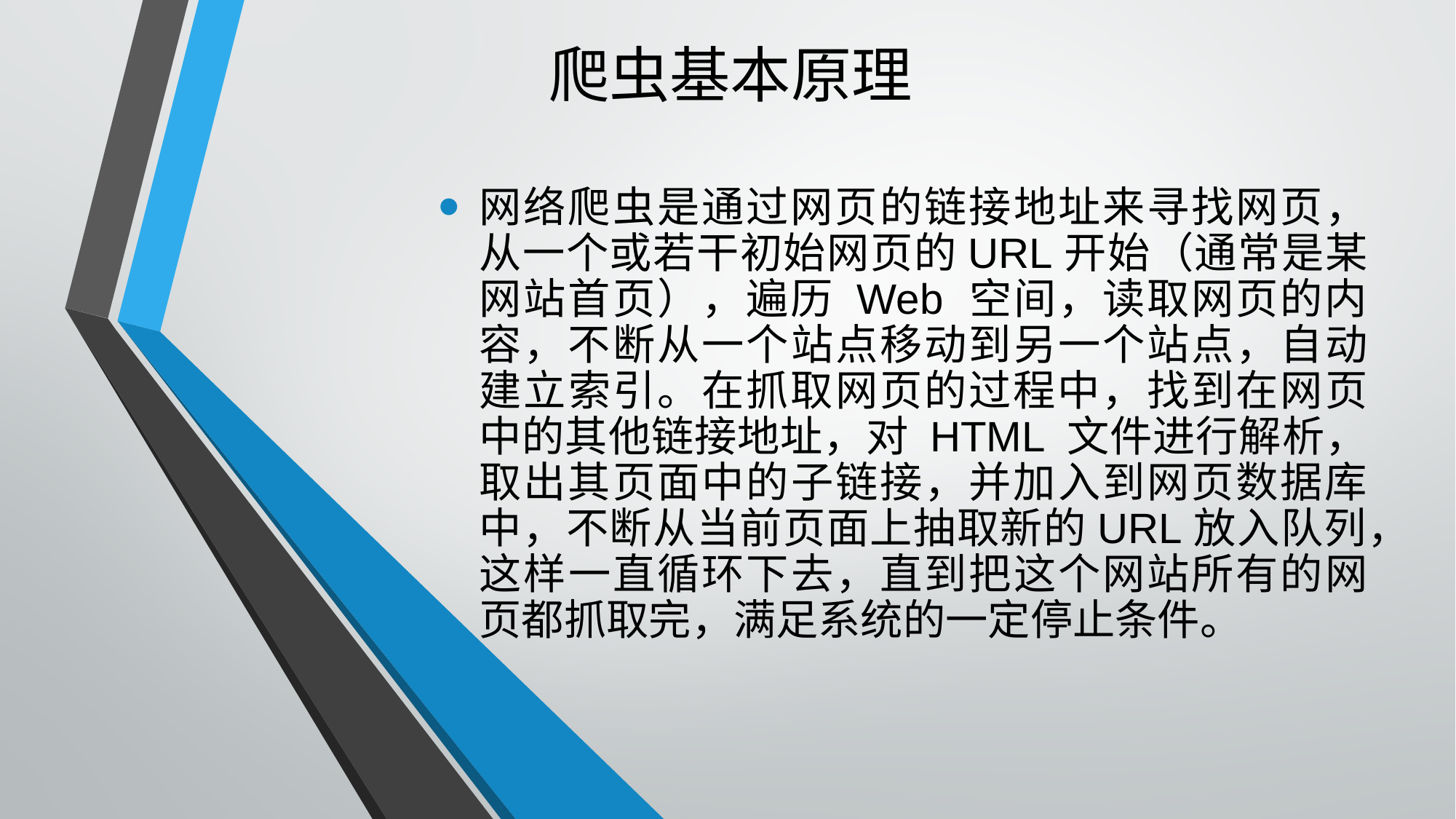

爬虫基本原理
网络爬虫是通过网页的链接地址来寻找网页，从一个或若干初始网页的URL开始（通常是某网站首页），遍历 Web 空间，读取网页的内容，不断从一个站点移动到另一个站点，自动建立索引。在抓取网页的过程中，找到在网页中的其他链接地址，对 HTML 文件进行解析，取出其页面中的子链接，并加入到网页数据库中，不断从当前页面上抽取新的URL放入队列，这样一直循环下去，直到把这个网站所有的网页都抓取完，满足系统的一定停止条件。